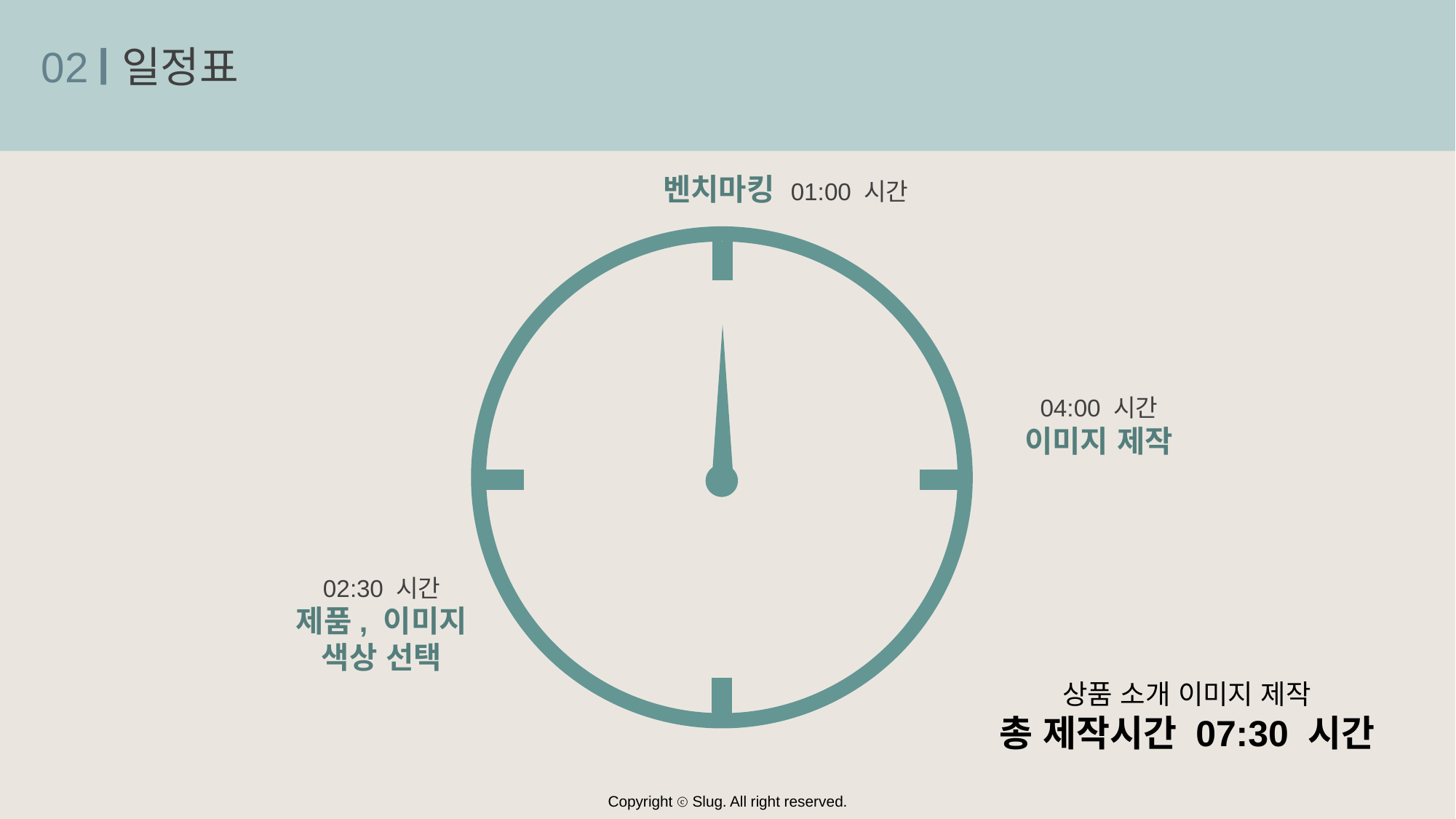

02
일정표

벤치마킹 01:00 시간

04:00 시간
이미지 제작

02:30 시간
제품, 이미지
색상 선택
상품 소개 이미지 제작
총 제작시간 07:30 시간

Copyright ⓒ Slug. All right reserved.